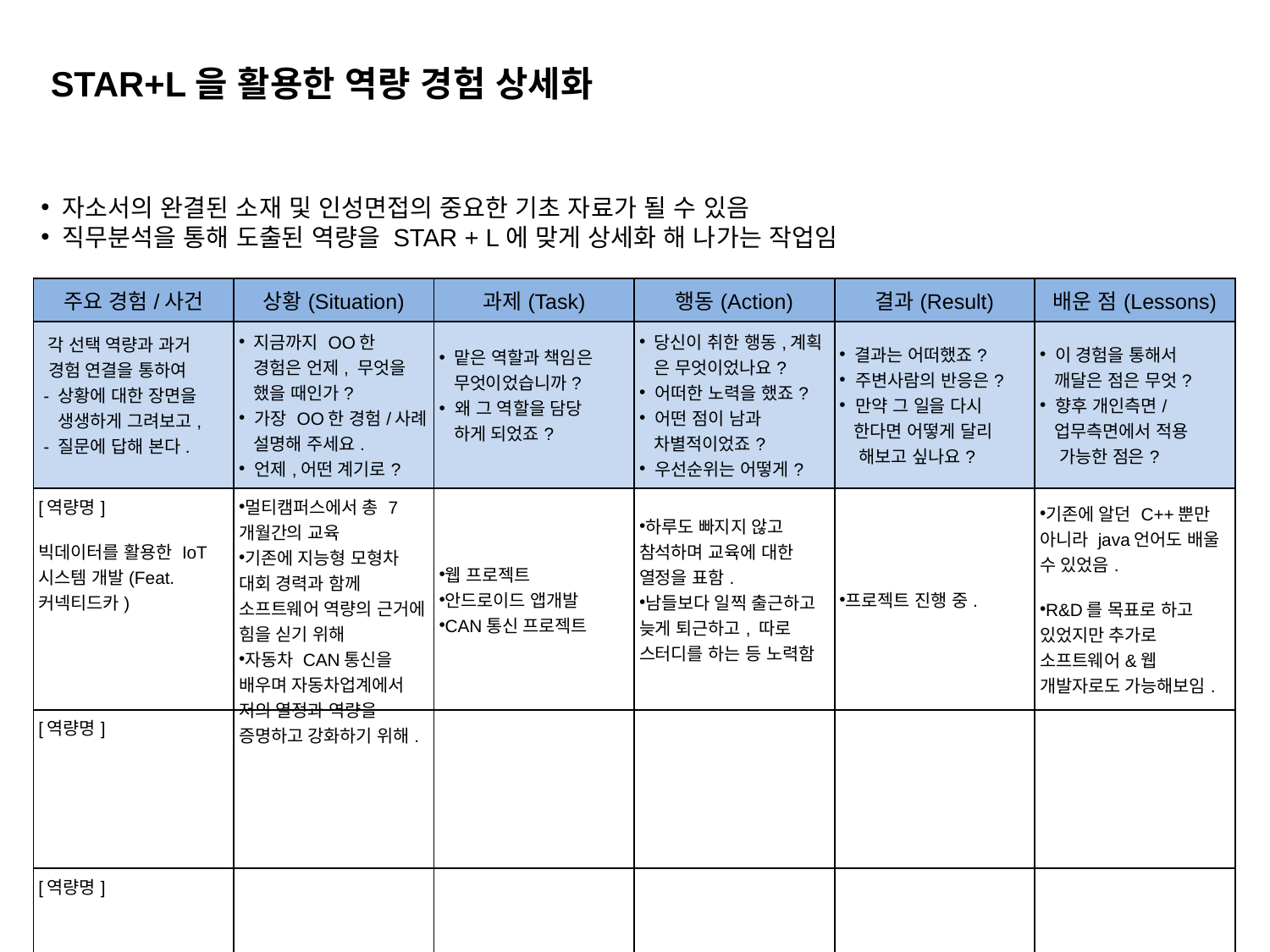

STAR+L을 활용한 역량 경험 상세화
 자소서의 완결된 소재 및 인성면접의 중요한 기초 자료가 될 수 있음
 직무분석을 통해 도출된 역량을 STAR + L에 맞게 상세화 해 나가는 작업임
| 주요 경험/사건 | 상황(Situation) | 과제(Task) | 행동(Action) | 결과(Result) | 배운 점(Lessons) |
| --- | --- | --- | --- | --- | --- |
| 각 선택 역량과 과거 경험 연결을 통하여 - 상황에 대한 장면을 생생하게 그려보고, - 질문에 답해 본다. | 지금까지 OO한 경험은 언제, 무엇을 했을 때인가? 가장 OO한 경험/사례 설명해 주세요. 언제,어떤 계기로? | 맡은 역할과 책임은 무엇이었습니까? 왜 그 역할을 담당 하게 되었죠? | 당신이 취한 행동,계획 은 무엇이었나요? 어떠한 노력을 했죠? 어떤 점이 남과 차별적이었죠? 우선순위는 어떻게? | 결과는 어떠했죠? 주변사람의 반응은? 만약 그 일을 다시 한다면 어떻게 달리 해보고 싶나요? | 이 경험을 통해서 깨달은 점은 무엇? 향후 개인측면/ 업무측면에서 적용 가능한 점은? |
| [역량명] 빅데이터를 활용한 IoT 시스템 개발(Feat. 커넥티드카) | 멀티캠퍼스에서 총 7개월간의 교육 기존에 지능형 모형차 대회 경력과 함께 소프트웨어 역량의 근거에 힘을 싣기 위해 자동차 CAN통신을 배우며 자동차업계에서 저의 열정과 역량을 증명하고 강화하기 위해. | 웹 프로젝트 안드로이드 앱개발 CAN통신 프로젝트 | 하루도 빠지지 않고 참석하며 교육에 대한 열정을 표함. 남들보다 일찍 출근하고 늦게 퇴근하고, 따로 스터디를 하는 등 노력함 | 프로젝트 진행 중. | 기존에 알던 C++뿐만 아니라 java언어도 배울 수 있었음. R&D를 목표로 하고 있었지만 추가로 소프트웨어&웹 개발자로도 가능해보임. |
| [역량명] |  |  |  |  |  |
| [역량명] |  |  |  |  |  |